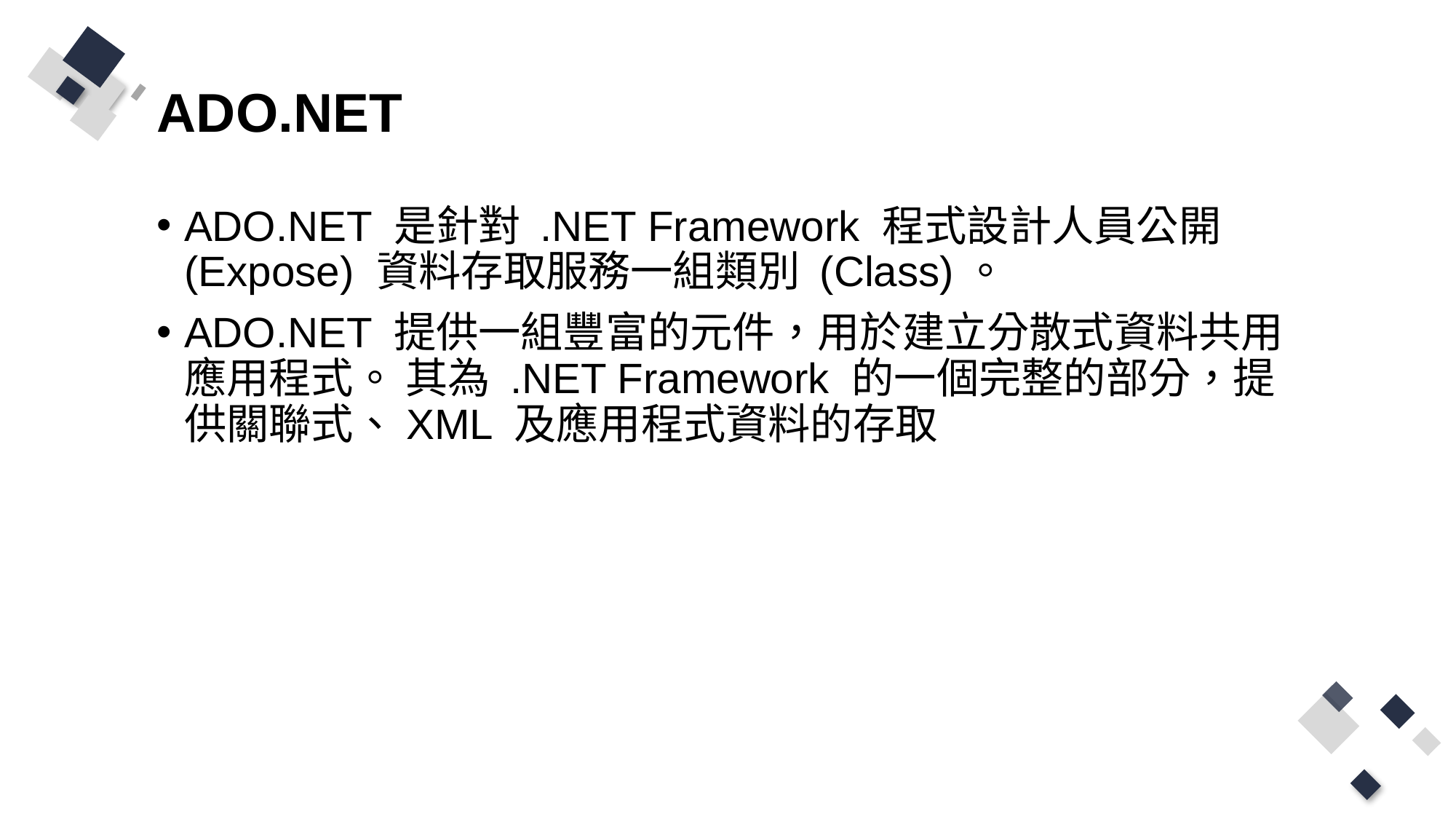

# ADO.NET
ADO.NET 是針對 .NET Framework 程式設計人員公開 (Expose) 資料存取服務一組類別 (Class)。
ADO.NET 提供一組豐富的元件，用於建立分散式資料共用應用程式。 其為 .NET Framework 的一個完整的部分，提供關聯式、XML 及應用程式資料的存取